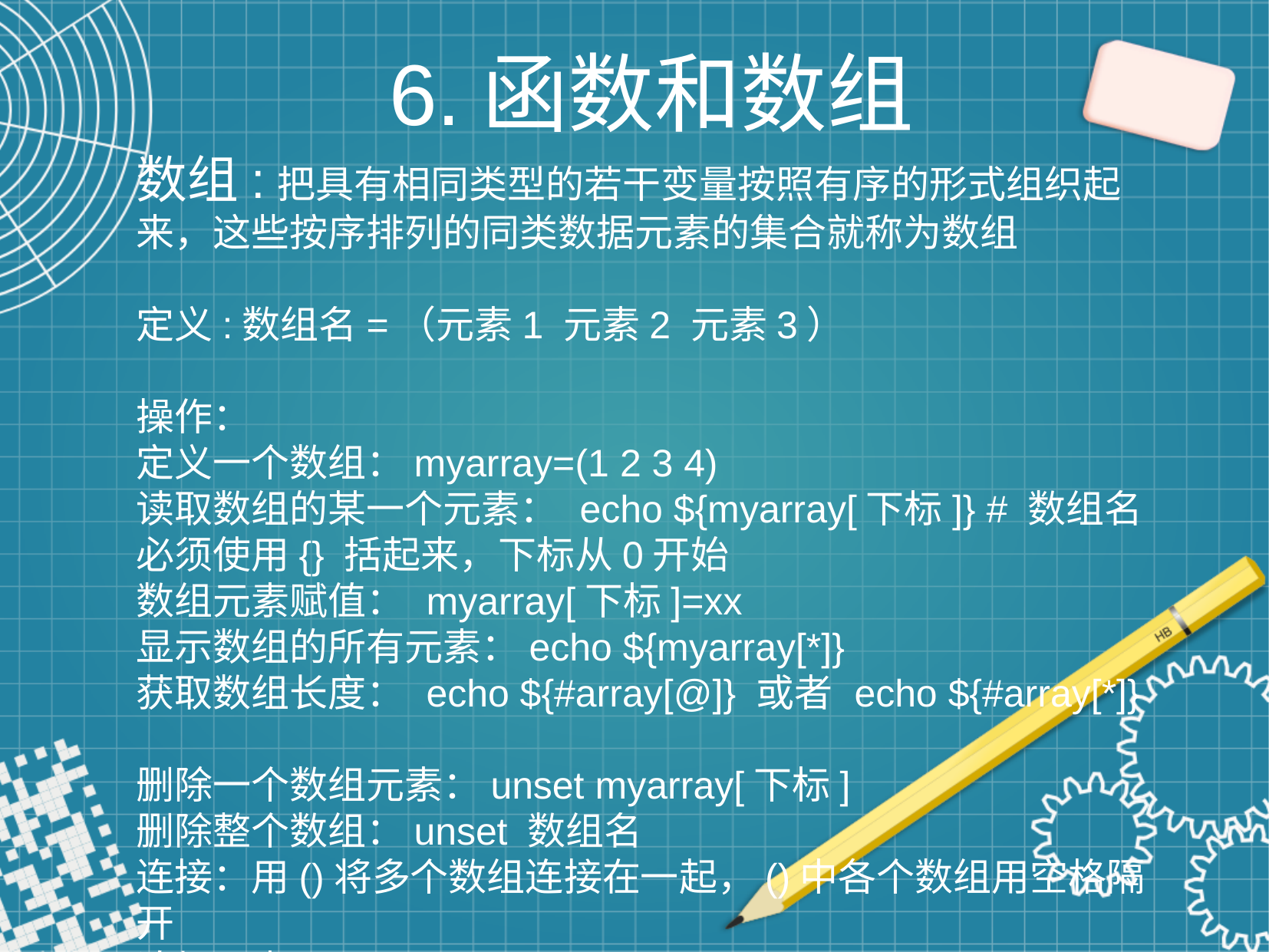

6.函数和数组
数组:把具有相同类型的若干变量按照有序的形式组织起来，这些按序排列的同类数据元素的集合就称为数组

定义:数组名=（元素1 元素2 元素3）

操作：
定义一个数组：myarray=(1 2 3 4)
读取数组的某一个元素： echo ${myarray[下标]} # 数组名必须使用{} 括起来，下标从0开始
数组元素赋值： myarray[下标]=xx
显示数组的所有元素：echo ${myarray[*]}
获取数组长度： echo ${#array[@]} 或者 echo ${#array[*]}
删除一个数组元素：unset myarray[下标]
删除整个数组：unset 数组名
连接：用()将多个数组连接在一起，()中各个数组用空格隔开
追加元素：+=